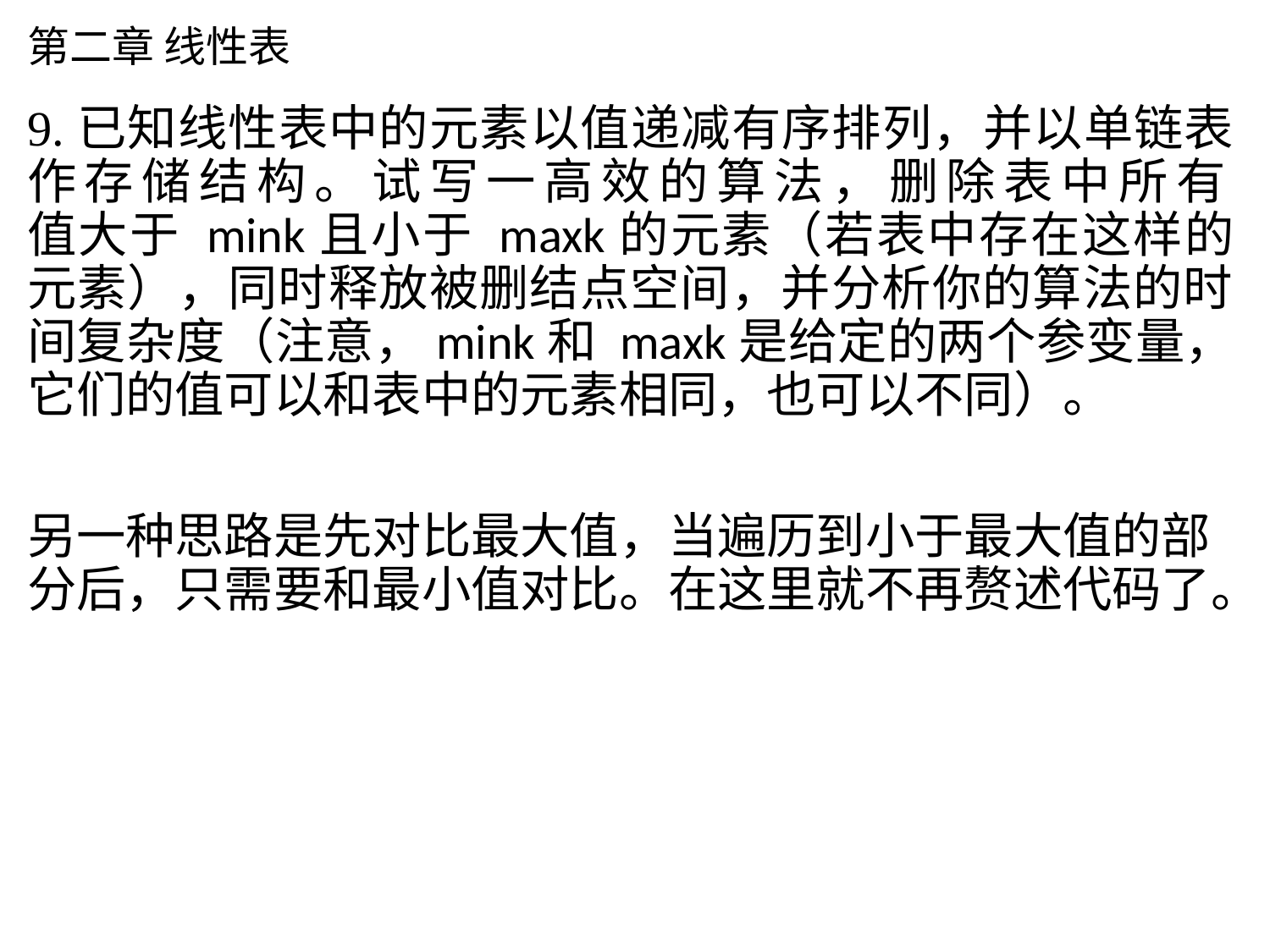

# 第二章 线性表
9.已知线性表中的元素以值递减有序排列，并以单链表作存储结构。试写一高效的算法，删除表中所有
值大于 mink且小于 maxk的元素（若表中存在这样的元素），同时释放被删结点空间，并分析你的算法的时
间复杂度（注意，mink和 maxk是给定的两个参变量，它们的值可以和表中的元素相同，也可以不同）。

另一种思路是先对比最大值，当遍历到小于最大值的部分后，只需要和最小值对比。在这里就不再赘述代码了。